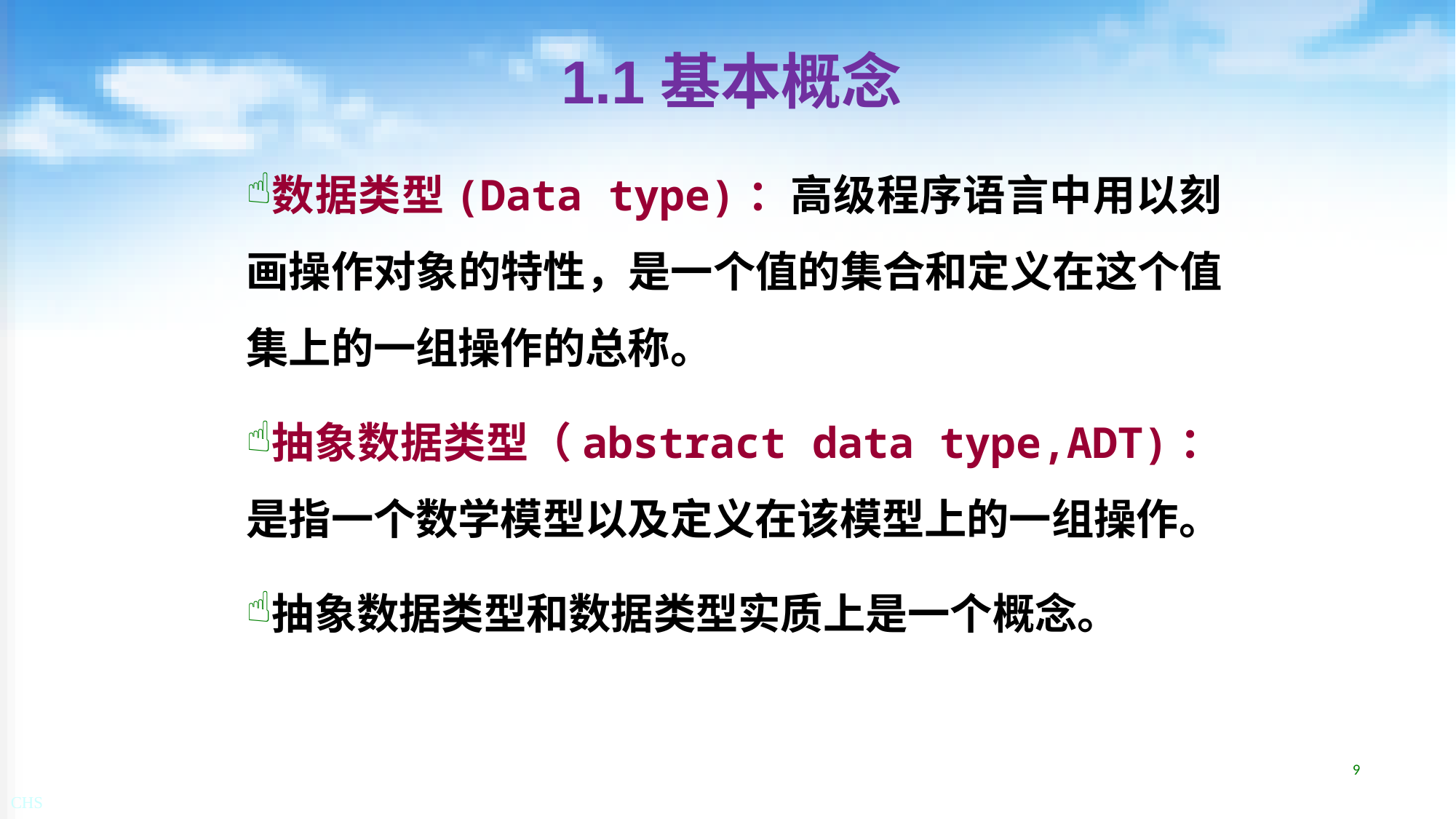

# 1.1基本概念
数据类型(Data type)：高级程序语言中用以刻画操作对象的特性，是一个值的集合和定义在这个值集上的一组操作的总称。
抽象数据类型（abstract data type,ADT)：是指一个数学模型以及定义在该模型上的一组操作。
抽象数据类型和数据类型实质上是一个概念。
9